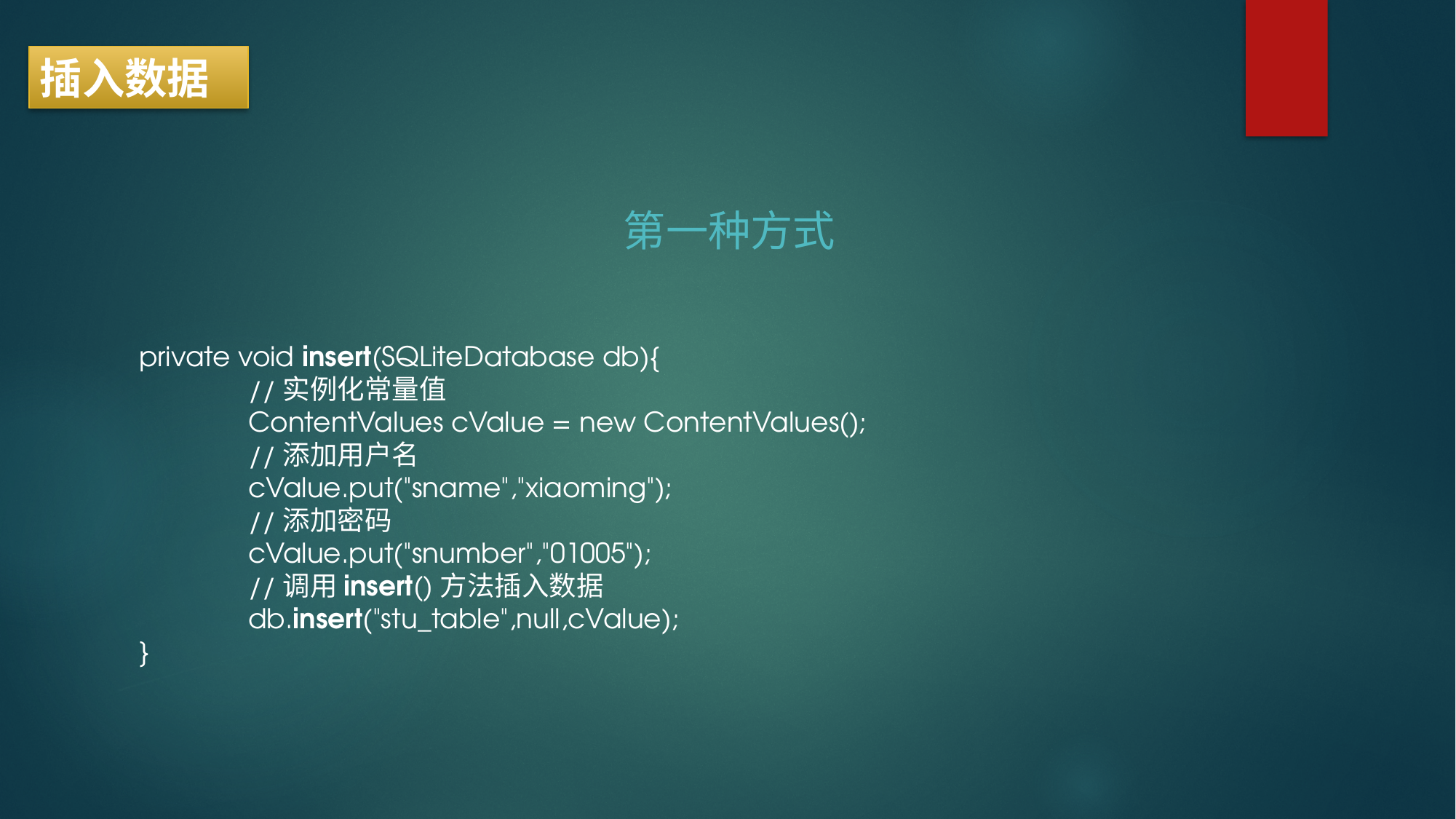

插入数据
第一种方式

private void insert(SQLiteDatabase db){
	//实例化常量值
	ContentValues cValue = new ContentValues();
	//添加用户名
	cValue.put("sname","xiaoming");
	//添加密码
	cValue.put("snumber","01005");
	//调用insert()方法插入数据
	db.insert("stu_table",null,cValue);
}